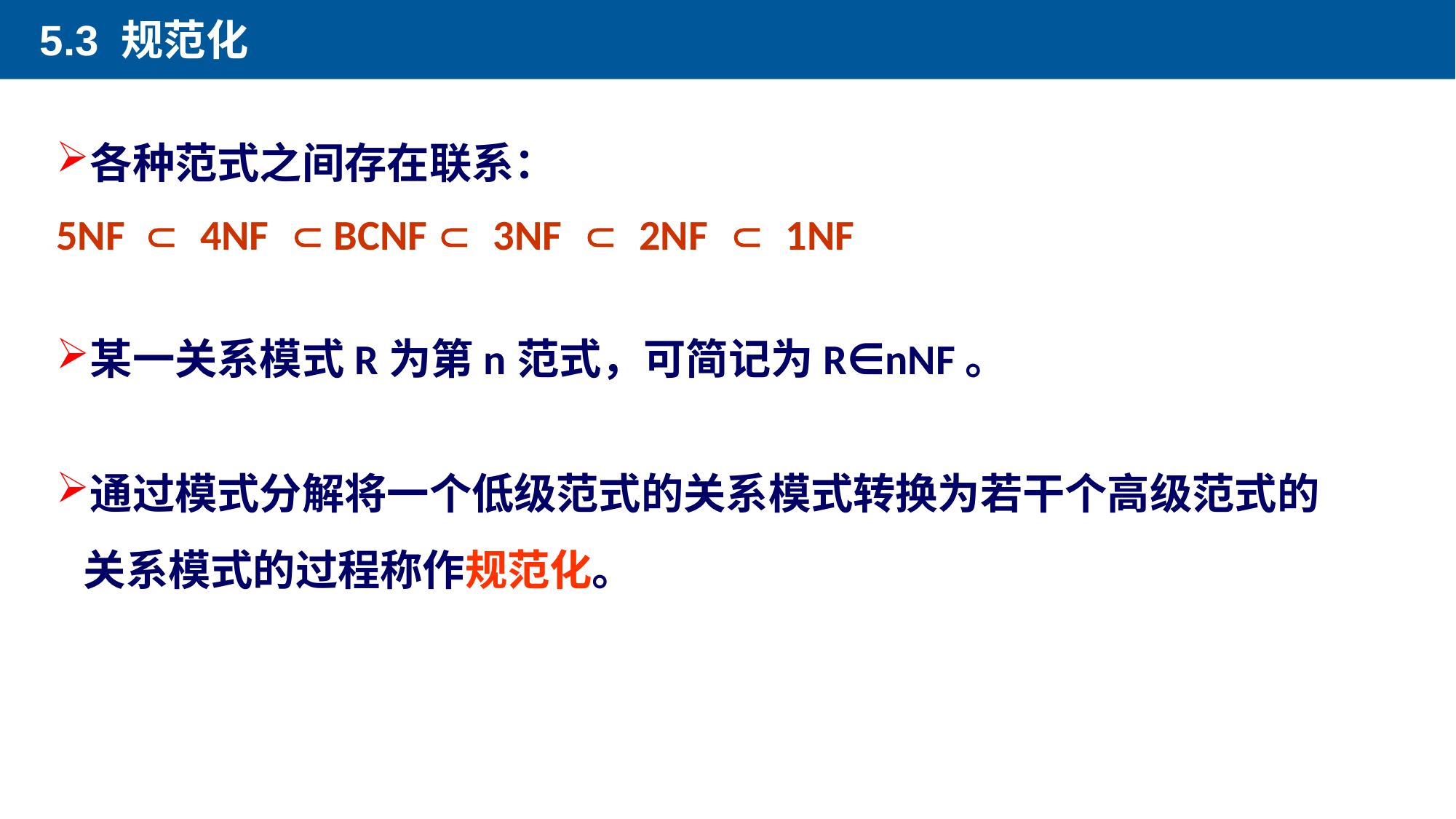

5.3 规范化
各种范式之间存在联系：
5NF  ⊂  4NF  ⊂ BCNF ⊂  3NF  ⊂  2NF  ⊂  1NF

某一关系模式R为第n范式，可简记为R∈nNF。

通过模式分解将一个低级范式的关系模式转换为若干个高级范式的关系模式的过程称作规范化。